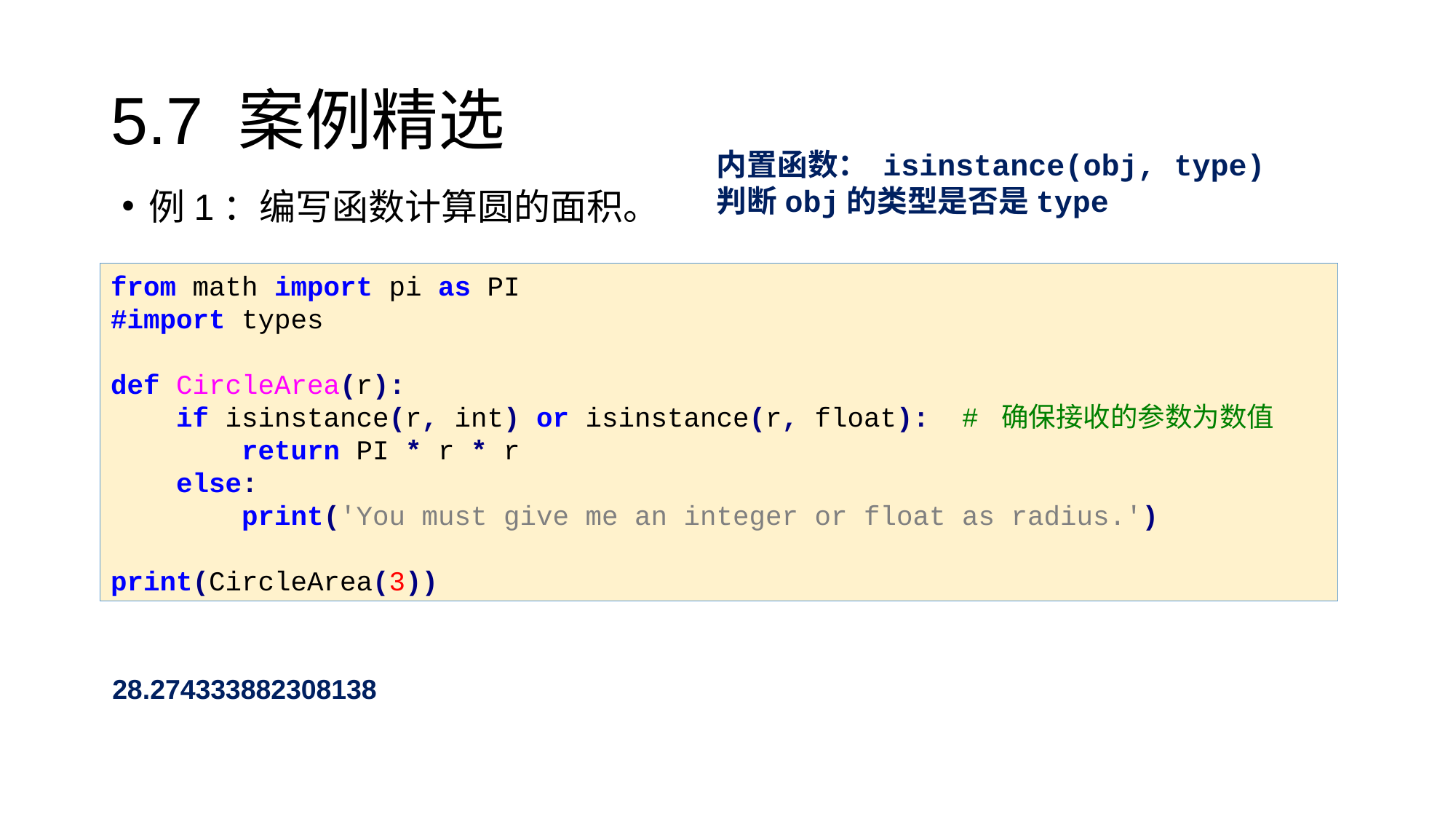

# 5.7 案例精选
内置函数： isinstance(obj, type)
判断obj的类型是否是type
例1：编写函数计算圆的面积。

from math import pi as PI
#import types

def CircleArea(r):
    if isinstance(r, int) or isinstance(r, float):  # 确保接收的参数为数值
        return PI * r * r
    else:
        print('You must give me an integer or float as radius.')

print(CircleArea(3))
28.274333882308138